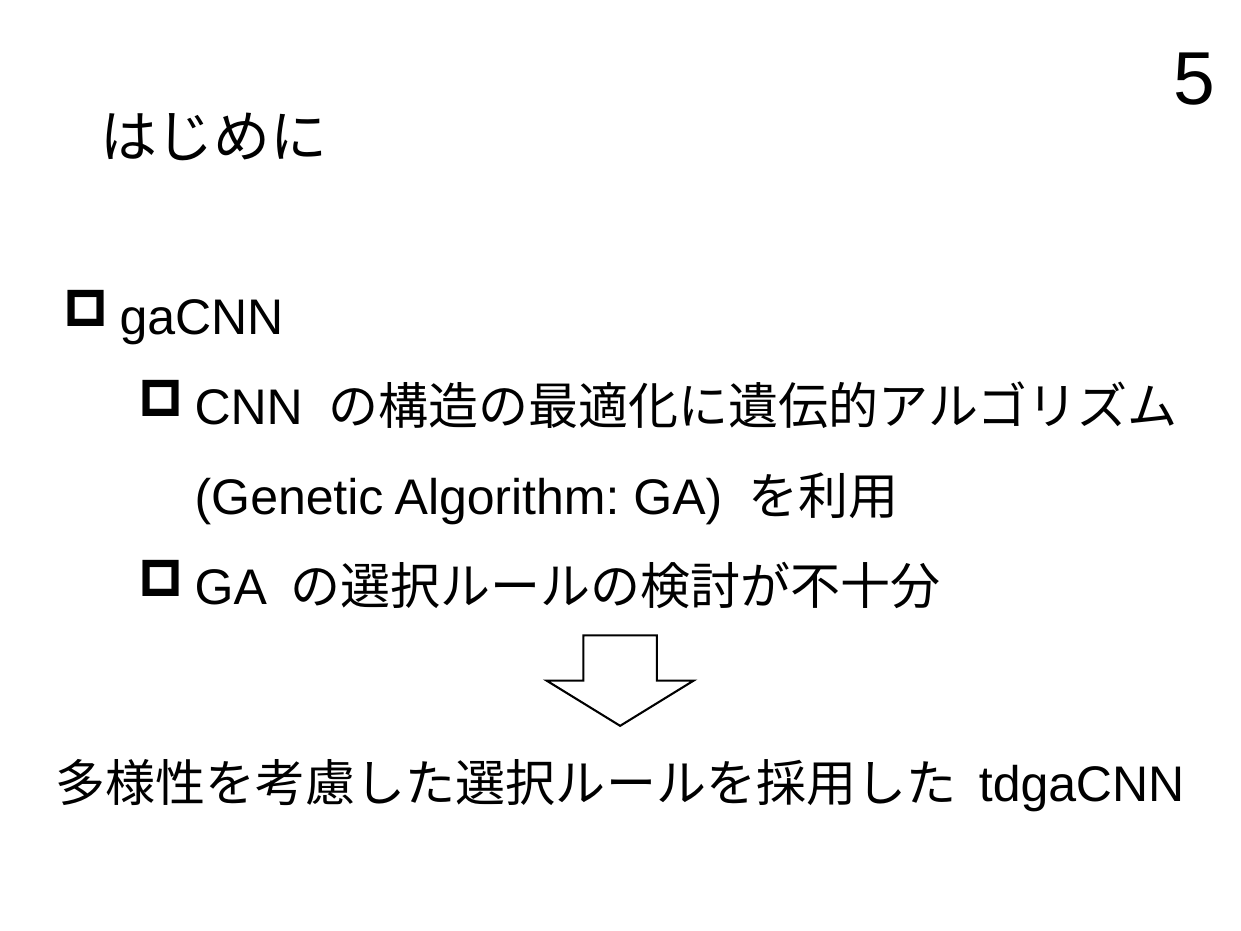

# はじめに
5
gaCNN
CNN の構造の最適化に遺伝的アルゴリズム
(Genetic Algorithm: GA) を利用
GA の選択ルールの検討が不十分

多様性を考慮した選択ルールを採用した tdgaCNN